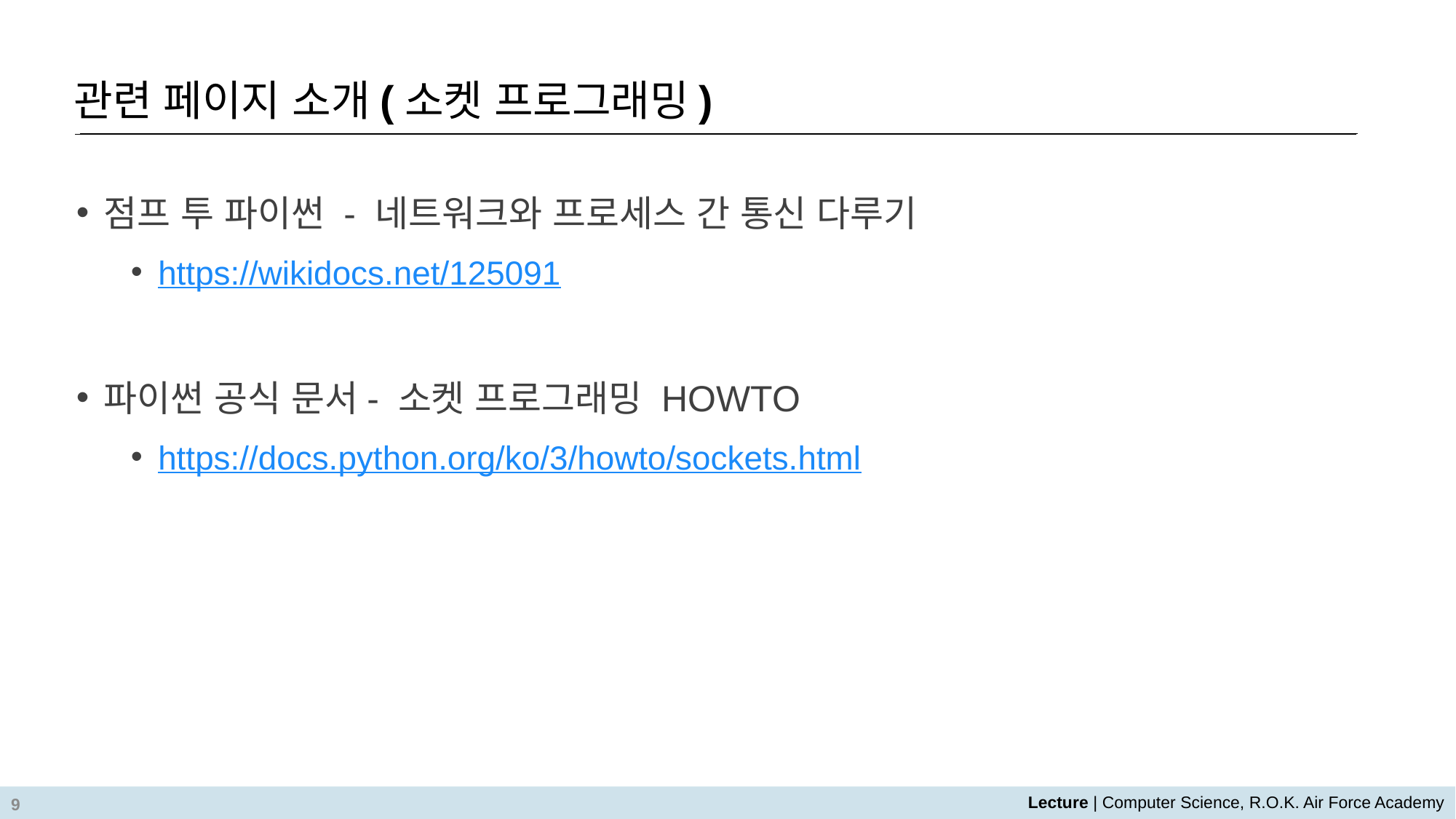

관련 페이지 소개(소켓 프로그래밍)
점프 투 파이썬 - 네트워크와 프로세스 간 통신 다루기
https://wikidocs.net/125091

파이썬 공식 문서- 소켓 프로그래밍 HOWTO
https://docs.python.org/ko/3/howto/sockets.html

9